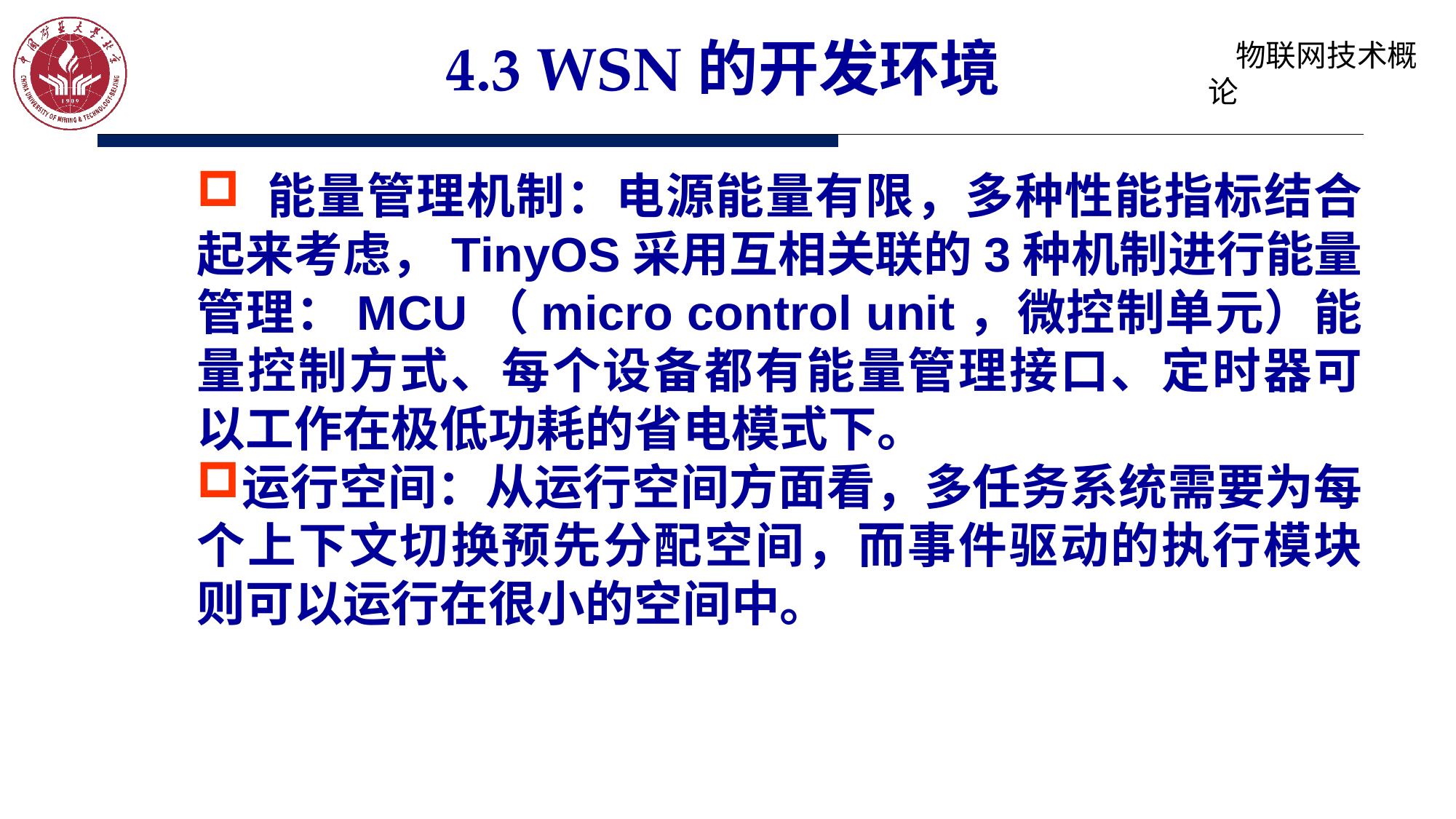

# 4.3 WSN的开发环境
 能量管理机制：电源能量有限，多种性能指标结合起来考虑，TinyOS采用互相关联的3种机制进行能量管理：MCU（micro control unit，微控制单元）能量控制方式、每个设备都有能量管理接口、定时器可以工作在极低功耗的省电模式下。
运行空间：从运行空间方面看，多任务系统需要为每个上下文切换预先分配空间，而事件驱动的执行模块则可以运行在很小的空间中。